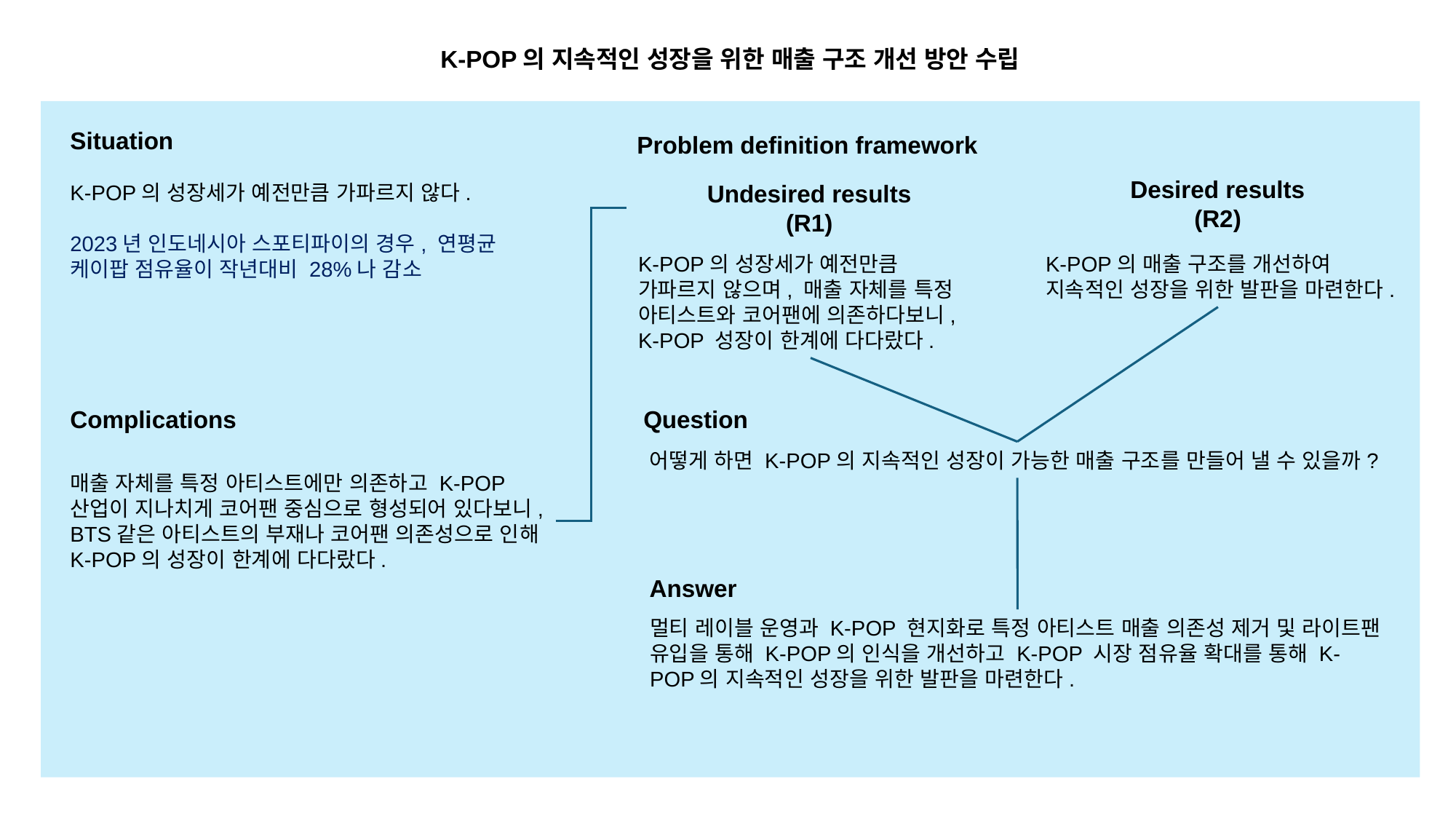

K-POP의 지속적인 성장을 위한 매출 구조 개선 방안 수립

Situation
Problem definition framework
Desired results
(R2)
Undesired results
(R1)
K-POP의 성장세가 예전만큼 가파르지 않다.

2023년 인도네시아 스포티파이의 경우, 연평균 케이팝 점유율이 작년대비 28%나 감소

K-POP의 성장세가 예전만큼 가파르지 않으며, 매출 자체를 특정 아티스트와 코어팬에 의존하다보니, K-POP 성장이 한계에 다다랐다.
K-POP의 매출 구조를 개선하여 지속적인 성장을 위한 발판을 마련한다.
Question
Complications
어떻게 하면 K-POP의 지속적인 성장이 가능한 매출 구조를 만들어 낼 수 있을까?
매출 자체를 특정 아티스트에만 의존하고 K-POP 산업이 지나치게 코어팬 중심으로 형성되어 있다보니, BTS같은 아티스트의 부재나 코어팬 의존성으로 인해 K-POP의 성장이 한계에 다다랐다.
Answer
멀티 레이블 운영과 K-POP 현지화로 특정 아티스트 매출 의존성 제거 및 라이트팬 유입을 통해 K-POP의 인식을 개선하고 K-POP 시장 점유율 확대를 통해 K-POP의 지속적인 성장을 위한 발판을 마련한다.